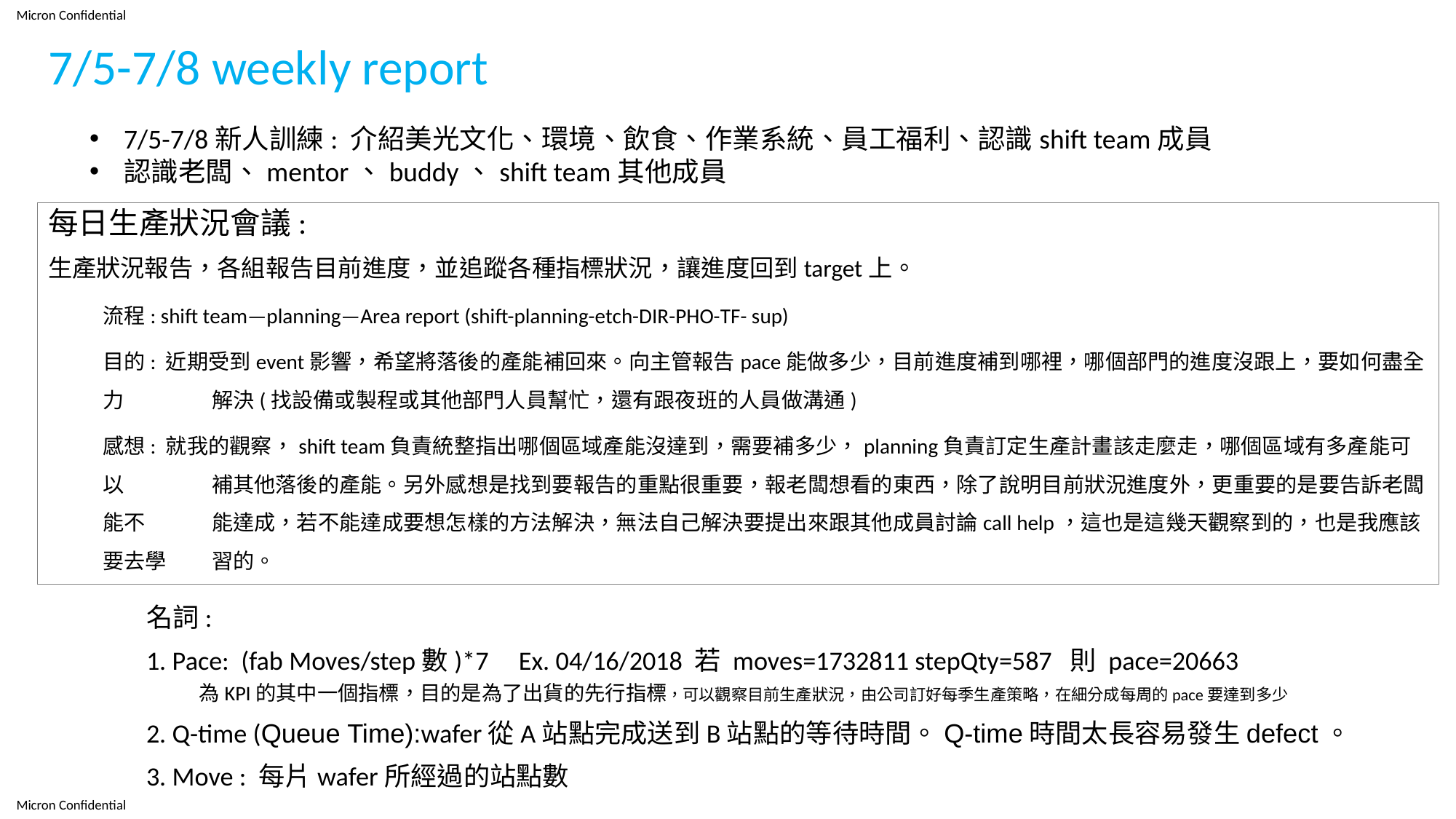

# 7/5-7/8 weekly report
7/5-7/8新人訓練: 介紹美光文化、環境、飲食、作業系統、員工福利、認識shift team成員
認識老闆、mentor、buddy、shift team其他成員
每日生產狀況會議:
生產狀況報告，各組報告目前進度，並追蹤各種指標狀況，讓進度回到target上。
流程: shift team—planning—Area report (shift-planning-etch-DIR-PHO-TF- sup)
目的: 近期受到event影響，希望將落後的產能補回來。向主管報告pace能做多少，目前進度補到哪裡，哪個部門的進度沒跟上，要如何盡全力	解決(找設備或製程或其他部門人員幫忙，還有跟夜班的人員做溝通)
感想: 就我的觀察，shift team負責統整指出哪個區域產能沒達到，需要補多少，planning負責訂定生產計畫該走麼走，哪個區域有多產能可以	補其他落後的產能。另外感想是找到要報告的重點很重要，報老闆想看的東西，除了說明目前狀況進度外，更重要的是要告訴老闆能不	能達成，若不能達成要想怎樣的方法解決，無法自己解決要提出來跟其他成員討論call help，這也是這幾天觀察到的，也是我應該要去學	習的。
名詞:
1. Pace:  (fab Moves/step數)*7     Ex. 04/16/2018 若 moves=1732811 stepQty=587  則 pace=20663
為KPI的其中一個指標，目的是為了出貨的先行指標，可以觀察目前生產狀況，由公司訂好每季生產策略，在細分成每周的pace要達到多少
2. Q-time (Queue Time):wafer從A站點完成送到B站點的等待時間。Q-time時間太長容易發生defect。
3. Move : 每片wafer所經過的站點數